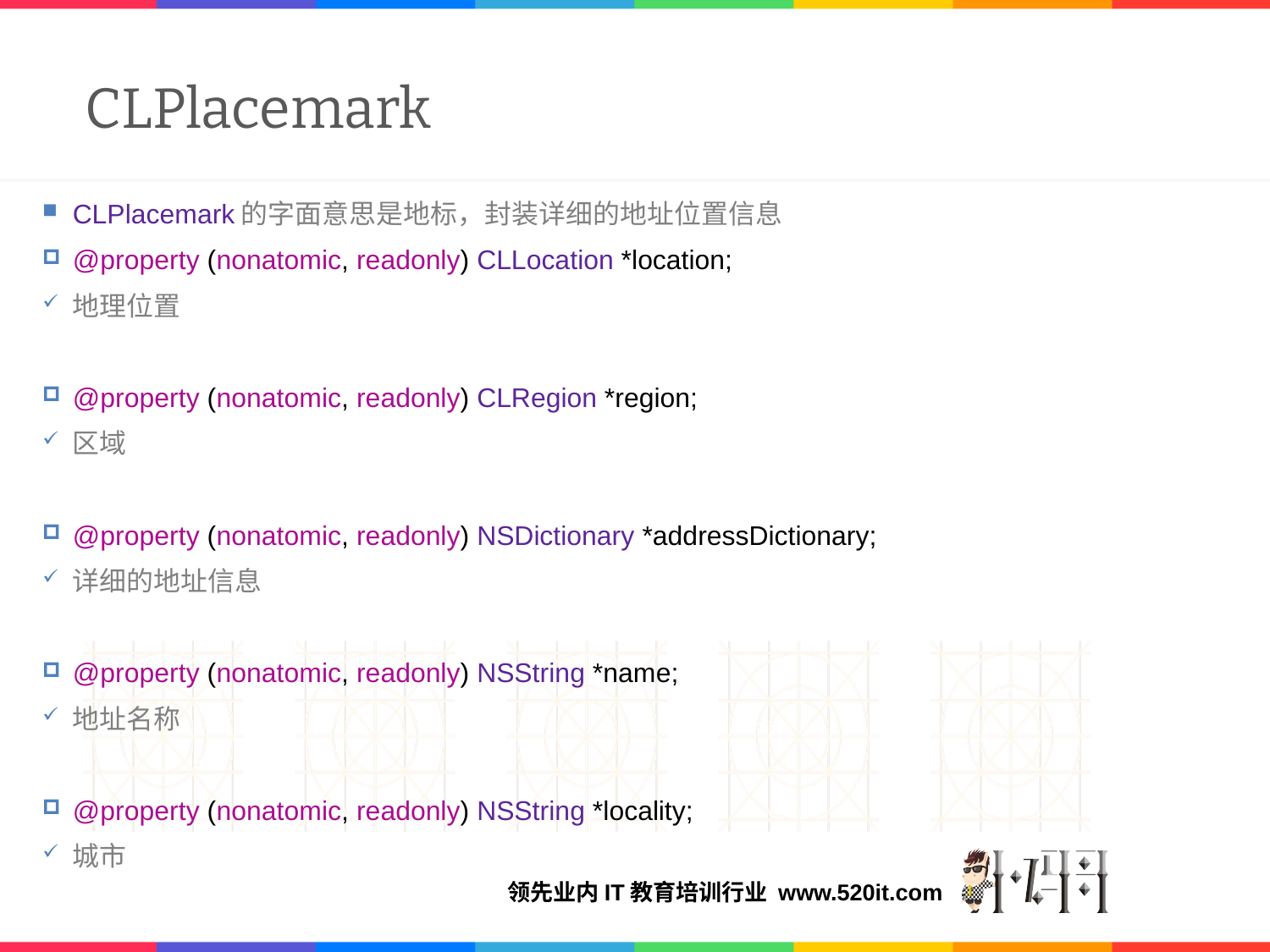

# CLPlacemark
CLPlacemark的字面意思是地标，封装详细的地址位置信息
@property (nonatomic, readonly) CLLocation *location;
地理位置

@property (nonatomic, readonly) CLRegion *region;
区域

@property (nonatomic, readonly) NSDictionary *addressDictionary;
详细的地址信息

@property (nonatomic, readonly) NSString *name;
地址名称

@property (nonatomic, readonly) NSString *locality;
城市